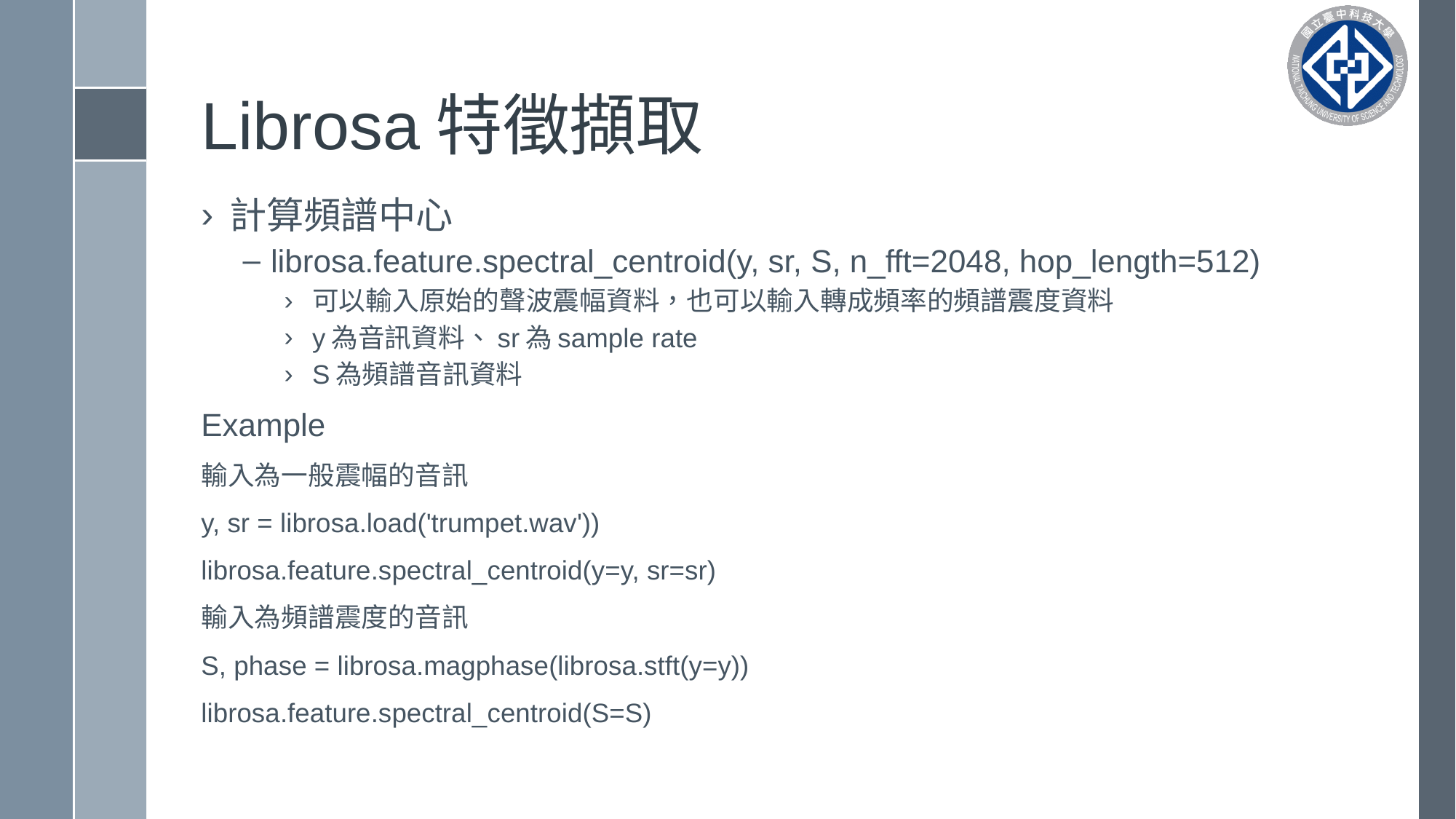

# Librosa特徵擷取
計算頻譜中心
librosa.feature.spectral_centroid(y, sr, S, n_fft=2048, hop_length=512)
可以輸入原始的聲波震幅資料，也可以輸入轉成頻率的頻譜震度資料
y為音訊資料、sr為sample rate
S為頻譜音訊資料
Example
輸入為一般震幅的音訊
y, sr = librosa.load('trumpet.wav'))
librosa.feature.spectral_centroid(y=y, sr=sr)
輸入為頻譜震度的音訊
S, phase = librosa.magphase(librosa.stft(y=y))
librosa.feature.spectral_centroid(S=S)